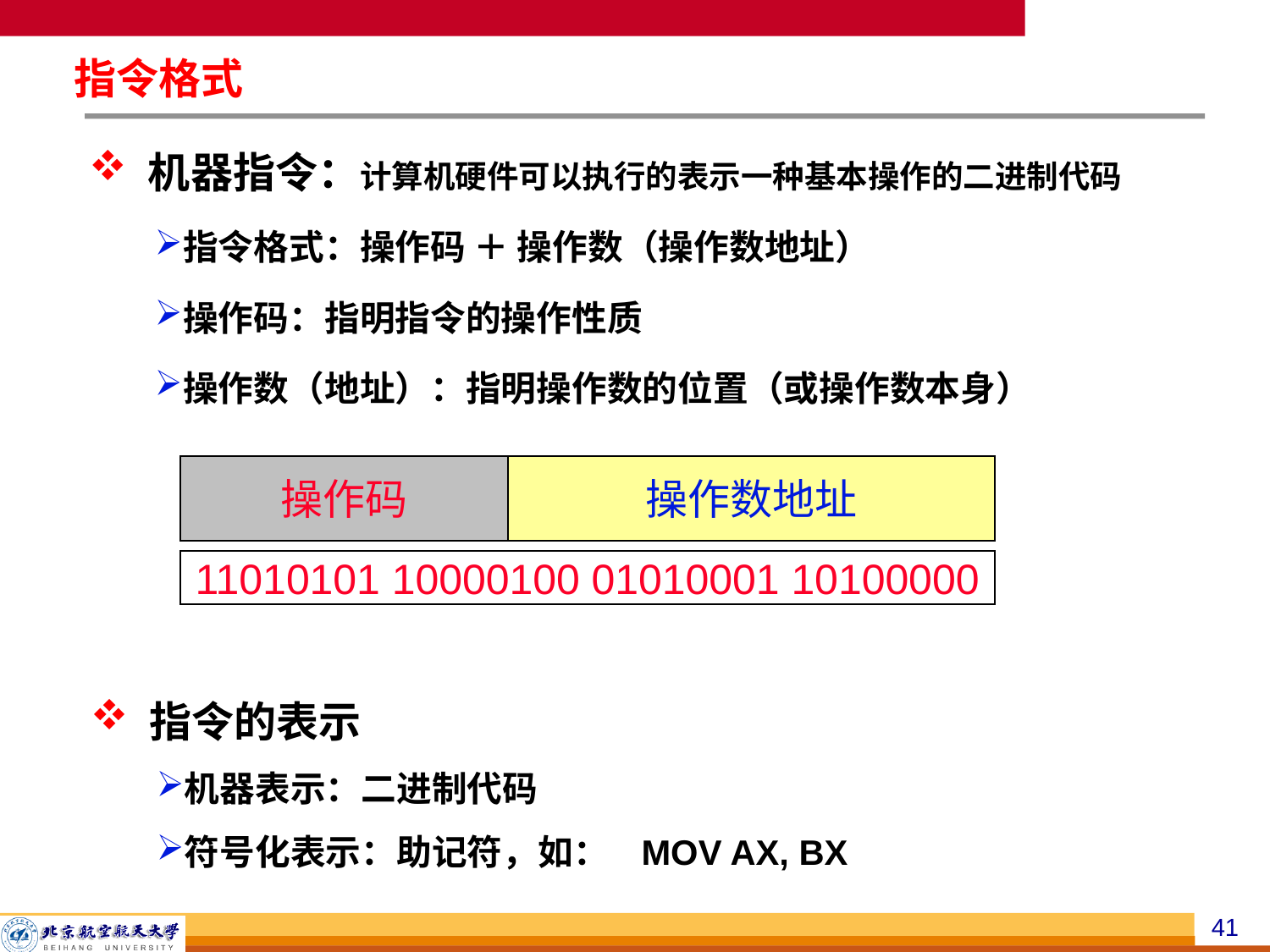

# 指令格式
 机器指令：计算机硬件可以执行的表示一种基本操作的二进制代码
指令格式：操作码 ＋ 操作数（操作数地址）
操作码：指明指令的操作性质
操作数（地址）：指明操作数的位置（或操作数本身）
操作码
操作数地址
11010101 10000100 01010001 10100000
 指令的表示
机器表示：二进制代码
符号化表示：助记符，如：   MOV AX, BX